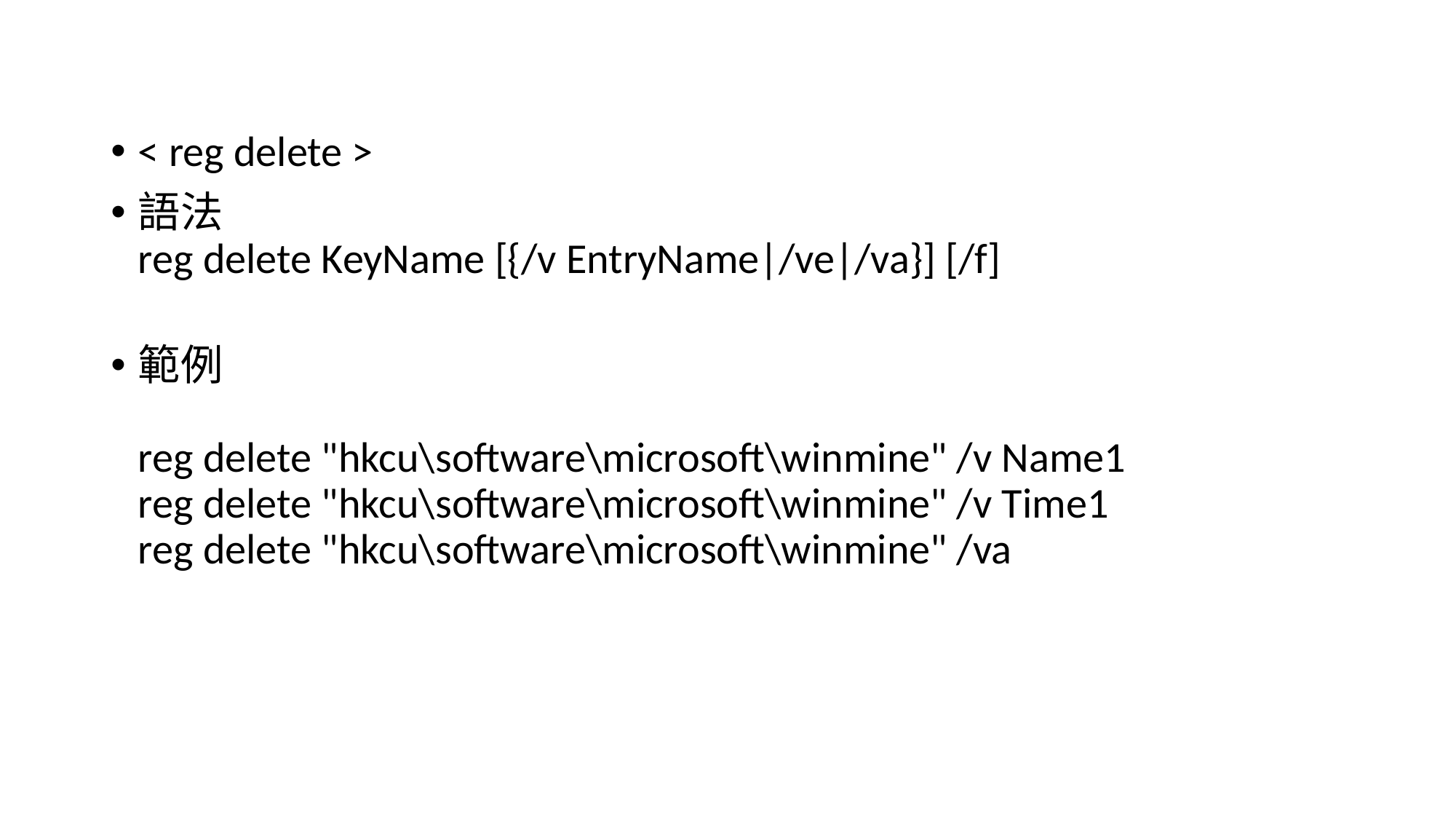

< reg delete >
語法
reg delete KeyName [{/v EntryName|/ve|/va}] [/f]
範例
reg delete "hkcu\software\microsoft\winmine" /v Name1
reg delete "hkcu\software\microsoft\winmine" /v Time1
reg delete "hkcu\software\microsoft\winmine" /va